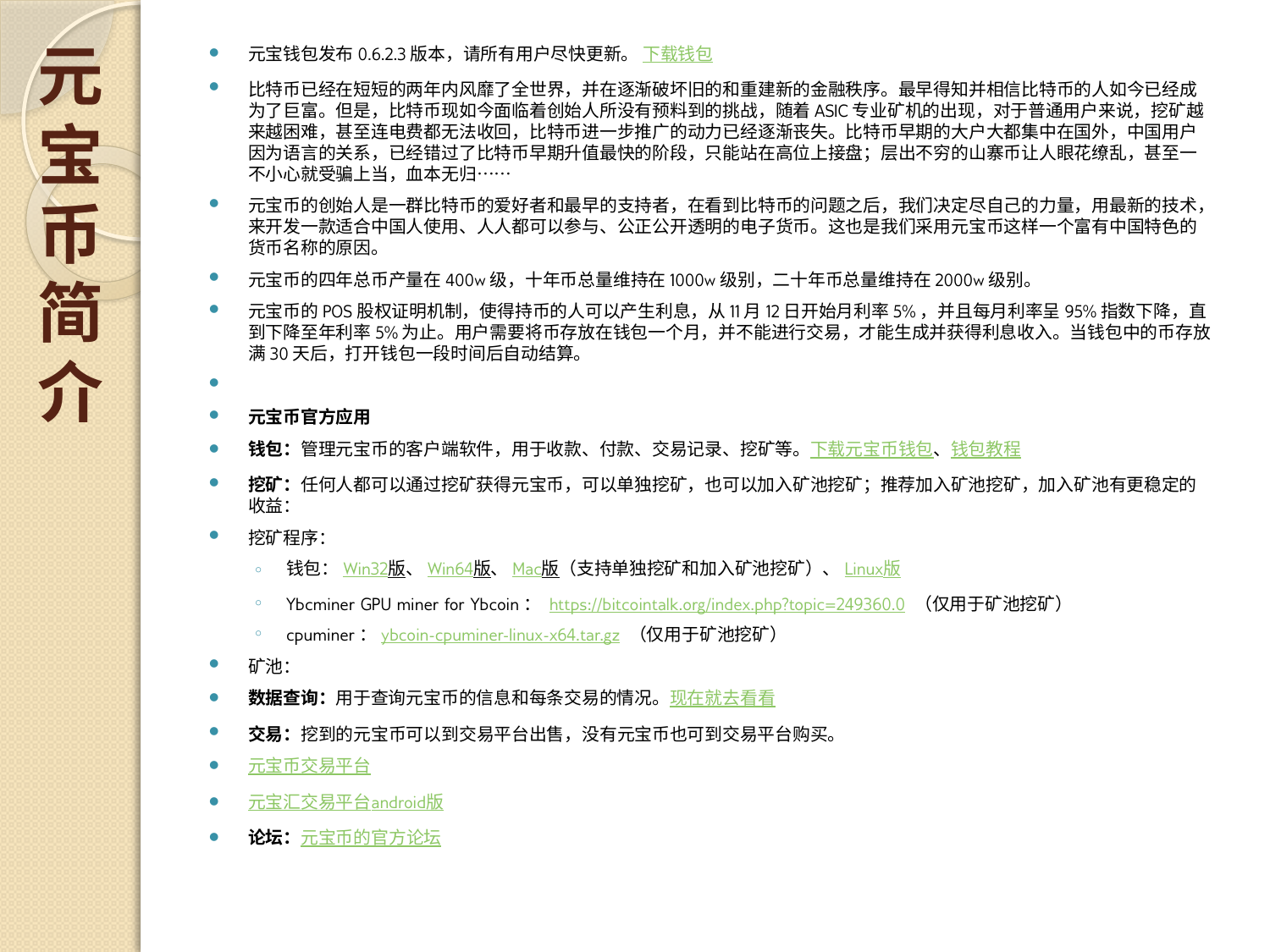

# 元宝币简介
元宝钱包发布0.6.2.3版本，请所有用户尽快更新。 下载钱包
比特币已经在短短的两年内风靡了全世界，并在逐渐破坏旧的和重建新的金融秩序。最早得知并相信比特币的人如今已经成为了巨富。但是，比特币现如今面临着创始人所没有预料到的挑战，随着ASIC专业矿机的出现，对于普通用户来说，挖矿越来越困难，甚至连电费都无法收回，比特币进一步推广的动力已经逐渐丧失。比特币早期的大户大都集中在国外，中国用户因为语言的关系，已经错过了比特币早期升值最快的阶段，只能站在高位上接盘；层出不穷的山寨币让人眼花缭乱，甚至一不小心就受骗上当，血本无归……
元宝币的创始人是一群比特币的爱好者和最早的支持者，在看到比特币的问题之后，我们决定尽自己的力量，用最新的技术，来开发一款适合中国人使用、人人都可以参与、公正公开透明的电子货币。这也是我们采用元宝币这样一个富有中国特色的货币名称的原因。
元宝币的四年总币产量在400w级，十年币总量维持在1000w级别，二十年币总量维持在2000w级别。
元宝币的POS股权证明机制，使得持币的人可以产生利息，从11月12日开始月利率5%，并且每月利率呈95%指数下降，直到下降至年利率5%为止。用户需要将币存放在钱包一个月，并不能进行交易，才能生成并获得利息收入。当钱包中的币存放满30天后，打开钱包一段时间后自动结算。

元宝币官方应用
钱包：管理元宝币的客户端软件，用于收款、付款、交易记录、挖矿等。下载元宝币钱包、钱包教程
挖矿：任何人都可以通过挖矿获得元宝币，可以单独挖矿，也可以加入矿池挖矿；推荐加入矿池挖矿，加入矿池有更稳定的收益：
挖矿程序：
钱包：Win32版、Win64版、Mac版（支持单独挖矿和加入矿池挖矿）、Linux版
Ybcminer GPU miner for Ybcoin： https://bitcointalk.org/index.php?topic=249360.0 （仅用于矿池挖矿）
cpuminer：ybcoin-cpuminer-linux-x64.tar.gz （仅用于矿池挖矿）
矿池：
数据查询：用于查询元宝币的信息和每条交易的情况。现在就去看看
交易：挖到的元宝币可以到交易平台出售，没有元宝币也可到交易平台购买。
元宝币交易平台
元宝汇交易平台android版
论坛：元宝币的官方论坛